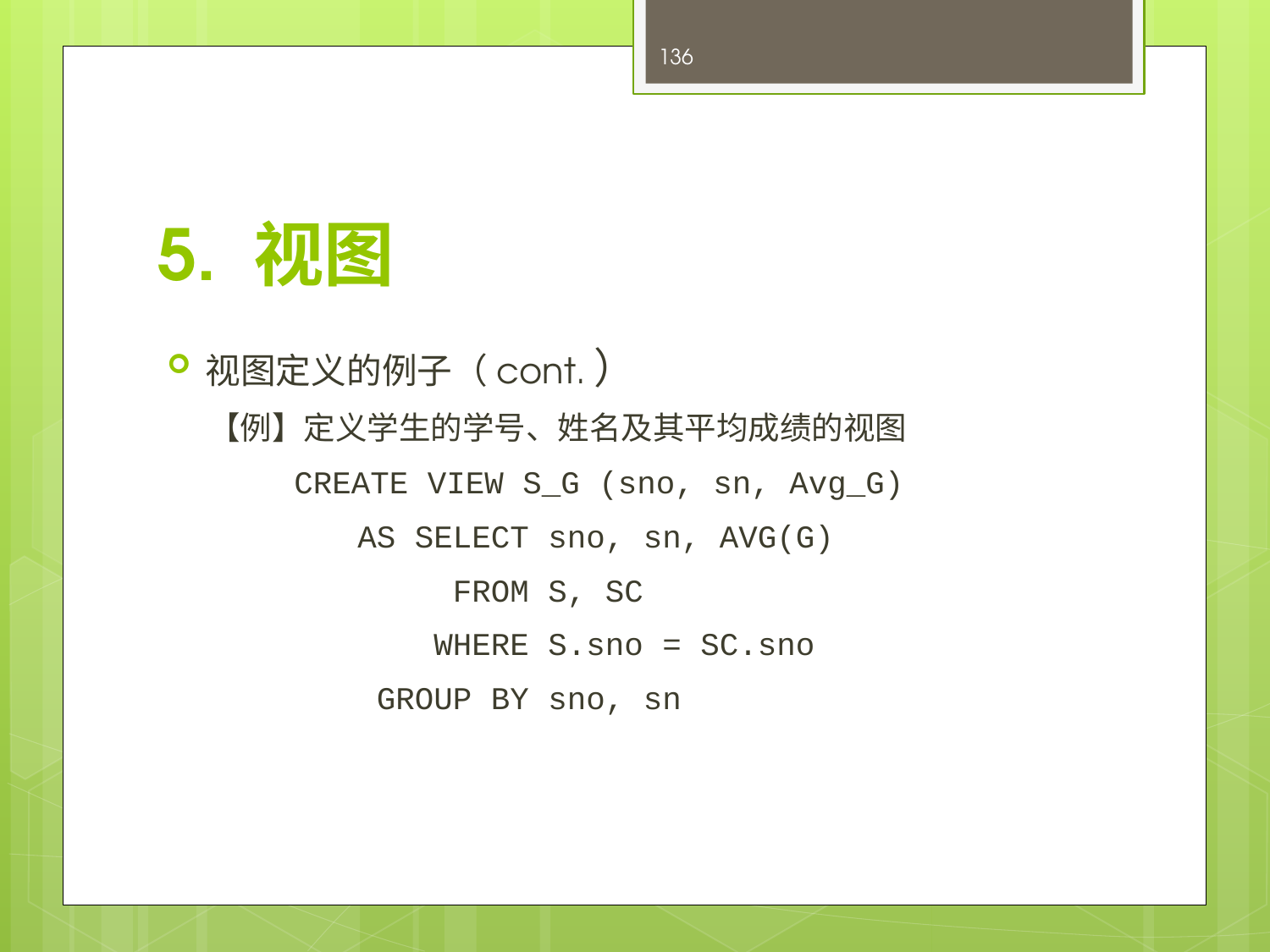

136
# 5. 视图
视图定义的例子（cont.）
【例】定义学生的学号、姓名及其平均成绩的视图
	CREATE VIEW S_G (sno, sn, Avg_G)
          AS SELECT sno, sn, AVG(G)
               FROM S, SC
              WHERE S.sno = SC.sno
           GROUP BY sno, sn